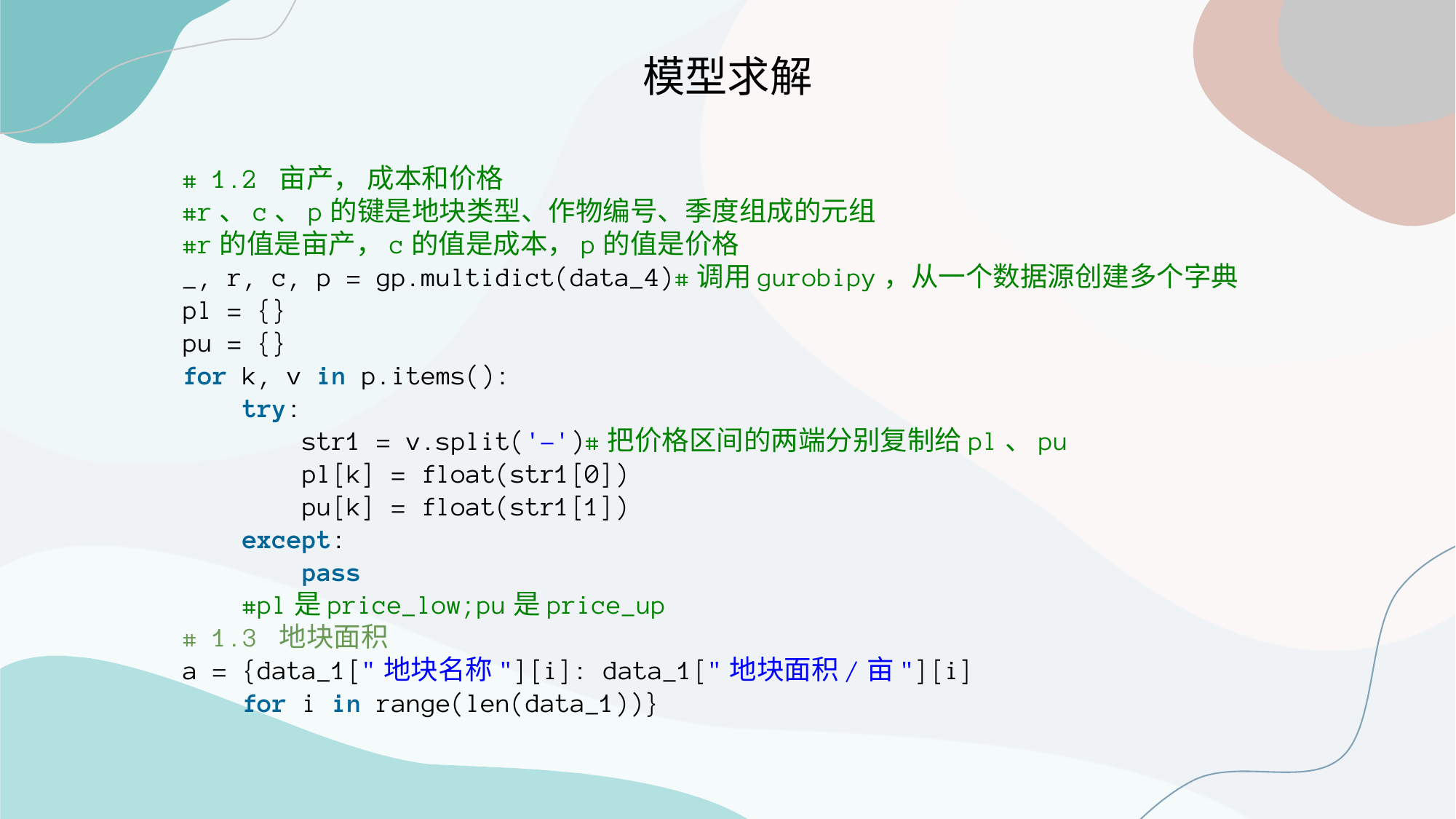

模型求解
# 1.2 亩产， 成本和价格
#r、c、p的键是地块类型、作物编号、季度组成的元组
#r的值是亩产，c的值是成本，p的值是价格
_, r, c, p = gp.multidict(data_4)#调用gurobipy，从一个数据源创建多个字典
pl = {}
pu = {}
for k, v in p.items():
    try:
        str1 = v.split('-')#把价格区间的两端分别复制给pl、pu
        pl[k] = float(str1[0])
        pu[k] = float(str1[1])
    except:
        pass
    #pl是price_low;pu是price_up
# 1.3 地块面积
a = {data_1["地块名称"][i]: data_1["地块面积/亩"][i]
    for i in range(len(data_1))}